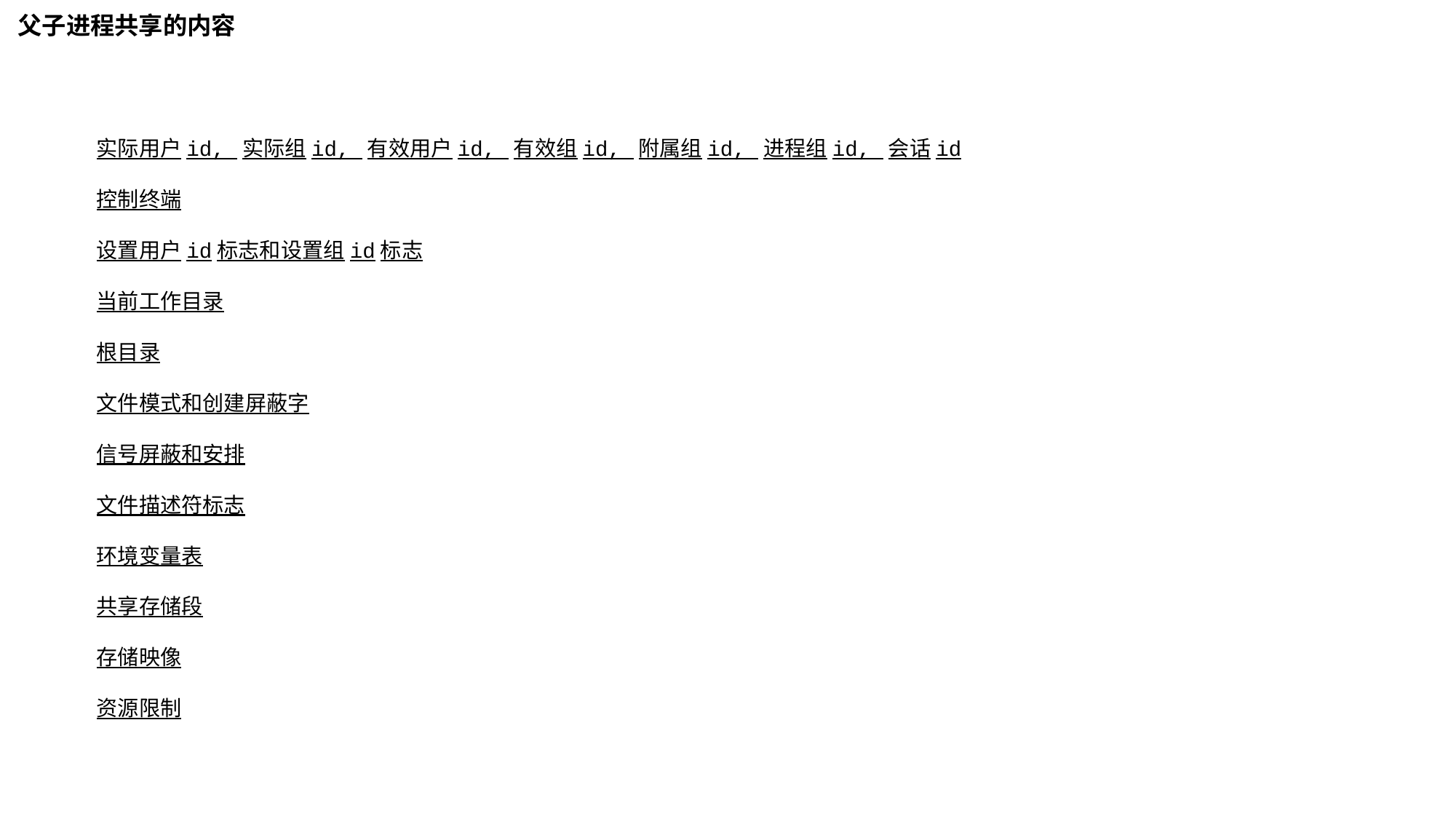

父子进程共享的内容
实际用户id, 实际组id, 有效用户id, 有效组id, 附属组id, 进程组id, 会话id

控制终端

设置用户id标志和设置组id标志

当前工作目录

根目录

文件模式和创建屏蔽字

信号屏蔽和安排

文件描述符标志

环境变量表

共享存储段

存储映像

资源限制